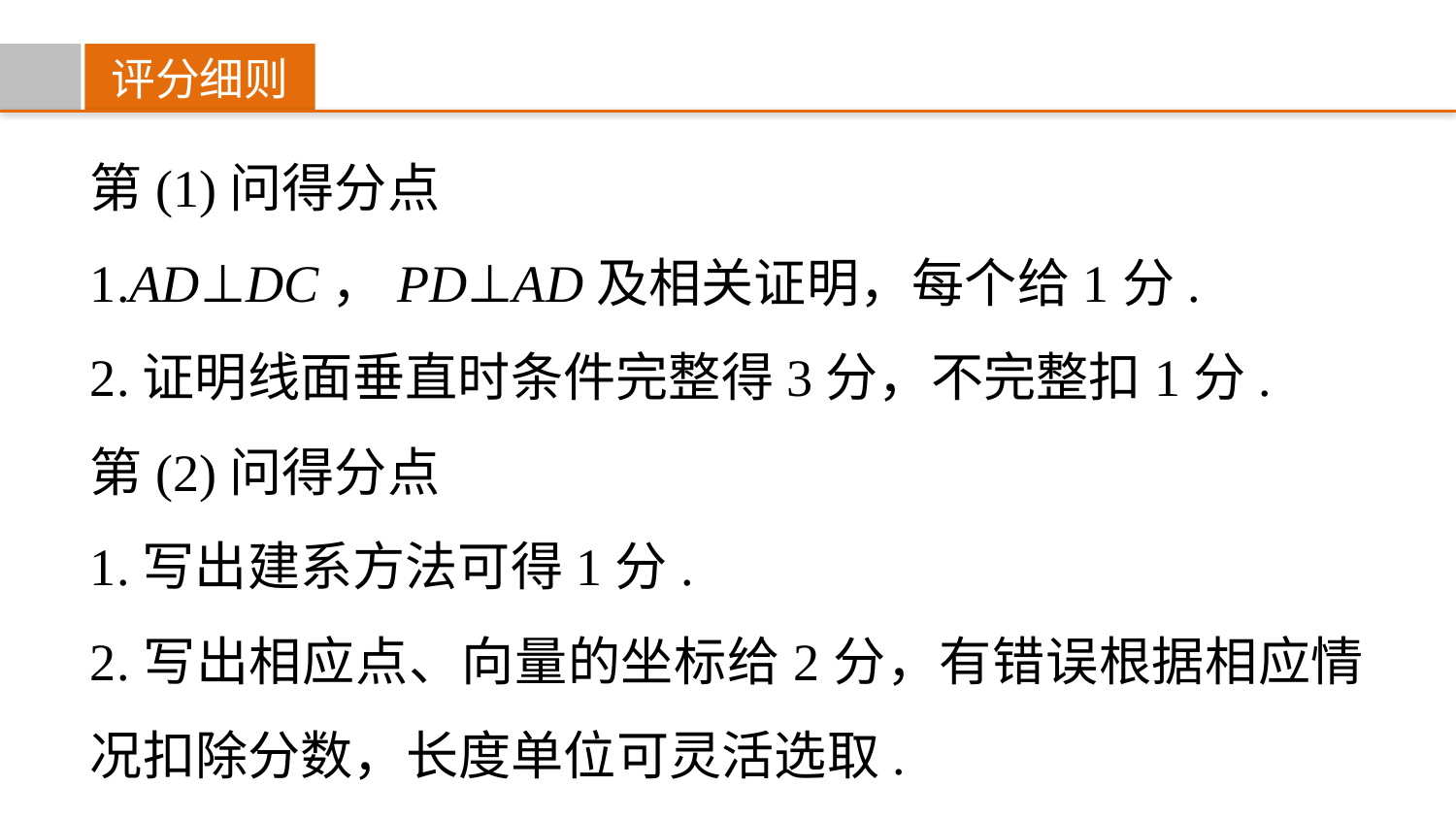

评分细则
第(1)问得分点
1.AD⊥DC，PD⊥AD及相关证明，每个给1分.
2.证明线面垂直时条件完整得3分，不完整扣1分.
第(2)问得分点
1.写出建系方法可得1分.
2.写出相应点、向量的坐标给2分，有错误根据相应情况扣除分数，长度单位可灵活选取.